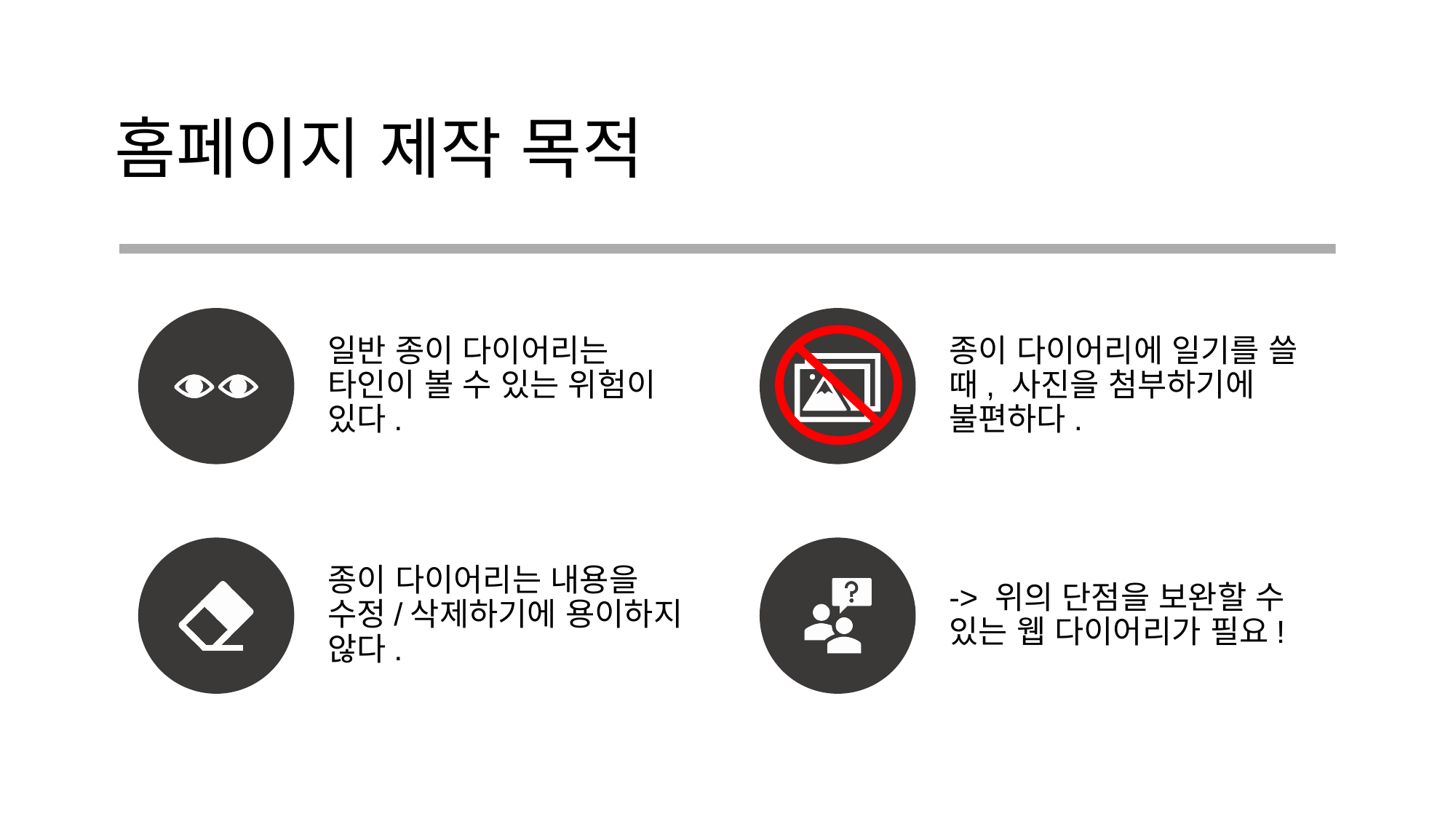

# 홈페이지 제작 목적

일반 종이 다이어리는 타인이 볼 수 있는 위험이 있다.
종이 다이어리에 일기를 쓸 때, 사진을 첨부하기에 불편하다.
종이 다이어리는 내용을 수정/삭제하기에 용이하지 않다.
-> 위의 단점을 보완할 수 있는 웹 다이어리가 필요!